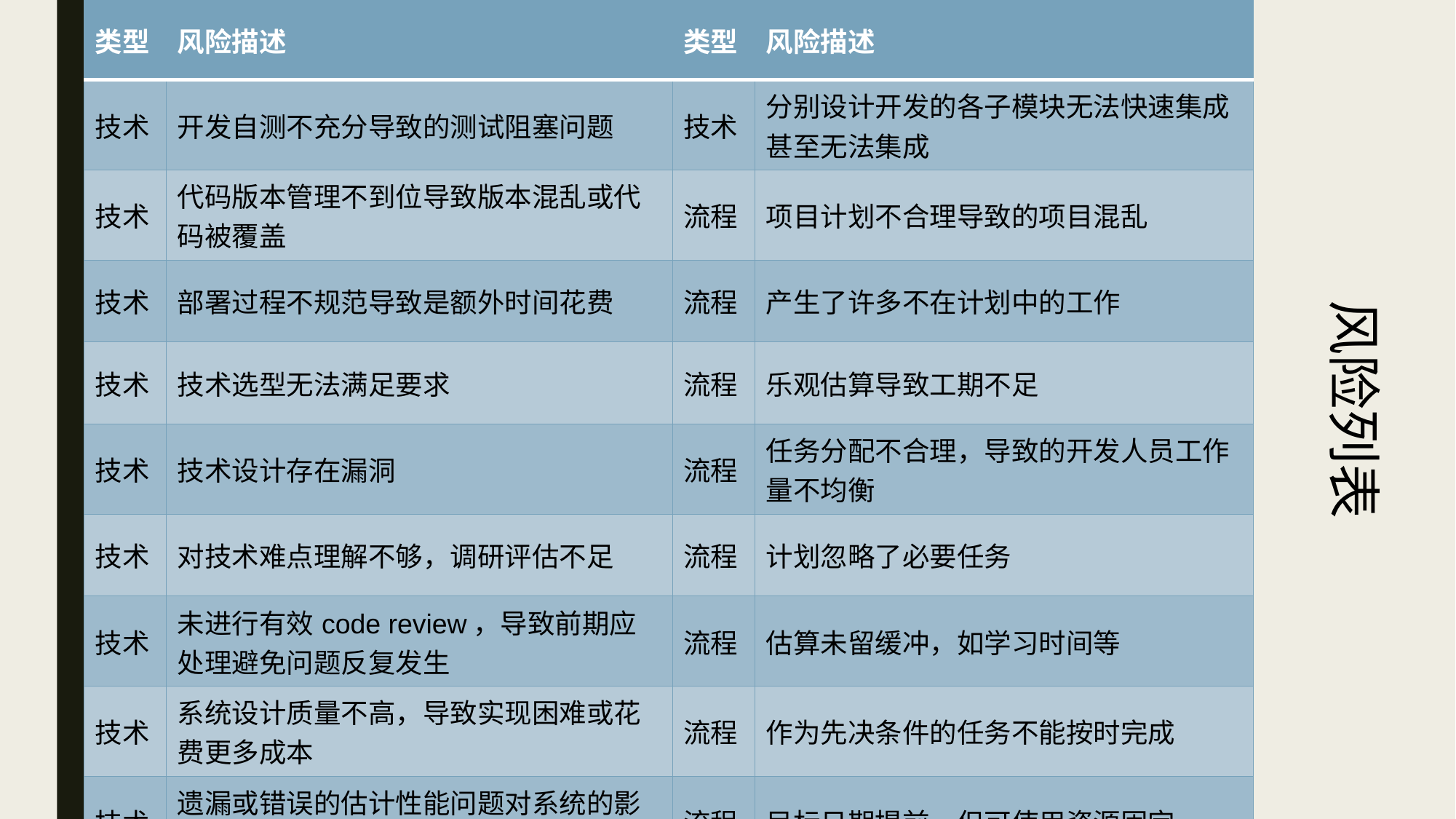

| 类型 | 风险描述 | 类型 | 风险描述 |
| --- | --- | --- | --- |
| 技术 | 开发自测不充分导致的测试阻塞问题 | 技术 | 分别设计开发的各子模块无法快速集成甚至无法集成 |
| 技术 | 代码版本管理不到位导致版本混乱或代码被覆盖 | 流程 | 项目计划不合理导致的项目混乱 |
| 技术 | 部署过程不规范导致是额外时间花费 | 流程 | 产生了许多不在计划中的工作 |
| 技术 | 技术选型无法满足要求 | 流程 | 乐观估算导致工期不足 |
| 技术 | 技术设计存在漏洞 | 流程 | 任务分配不合理，导致的开发人员工作量不均衡 |
| 技术 | 对技术难点理解不够，调研评估不足 | 流程 | 计划忽略了必要任务 |
| 技术 | 未进行有效code review，导致前期应处理避免问题反复发生 | 流程 | 估算未留缓冲，如学习时间等 |
| 技术 | 系统设计质量不高，导致实现困难或花费更多成本 | 流程 | 作为先决条件的任务不能按时完成 |
| 技术 | 遗漏或错误的估计性能问题对系统的影响 | 流程 | 目标日期提前，但可使用资源固定 |
风险列表